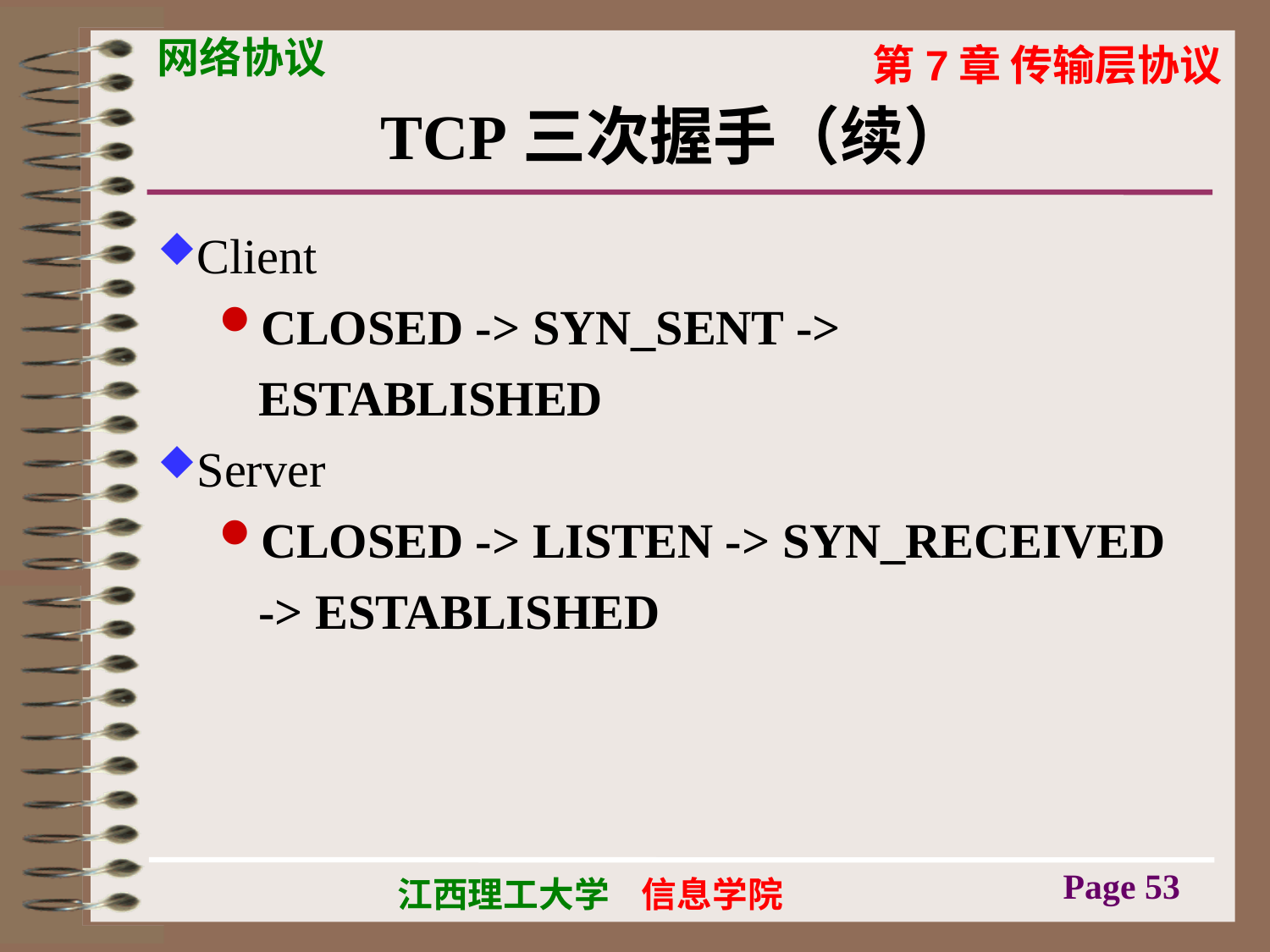

# TCP三次握手（续）
Client
CLOSED -> SYN_SENT -> ESTABLISHED
Server
CLOSED -> LISTEN -> SYN_RECEIVED -> ESTABLISHED
Page 53